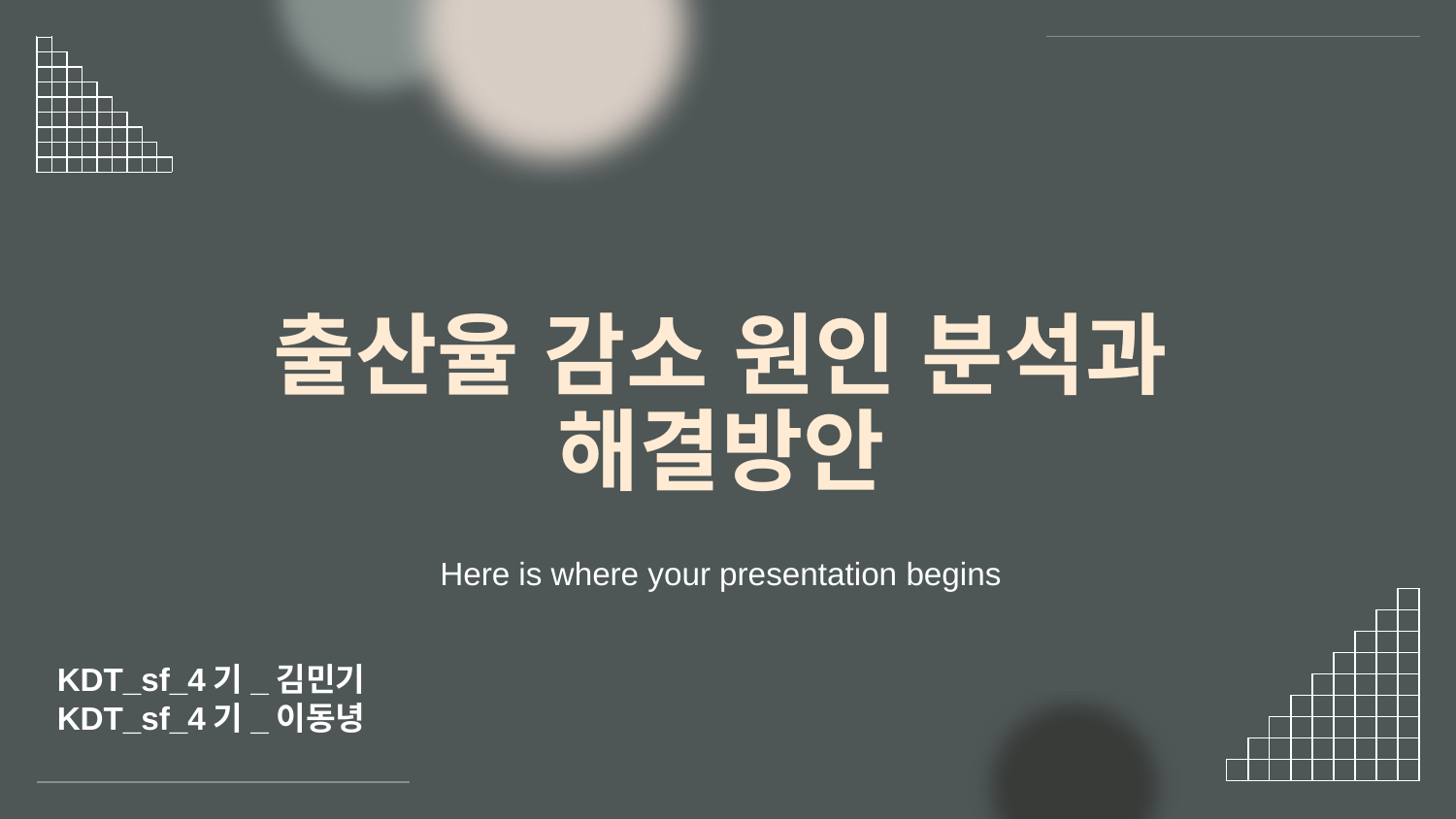

# 출산율 감소 원인 분석과 해결방안
Here is where your presentation begins
KDT_sf_4기_김민기
KDT_sf_4기_이동녕